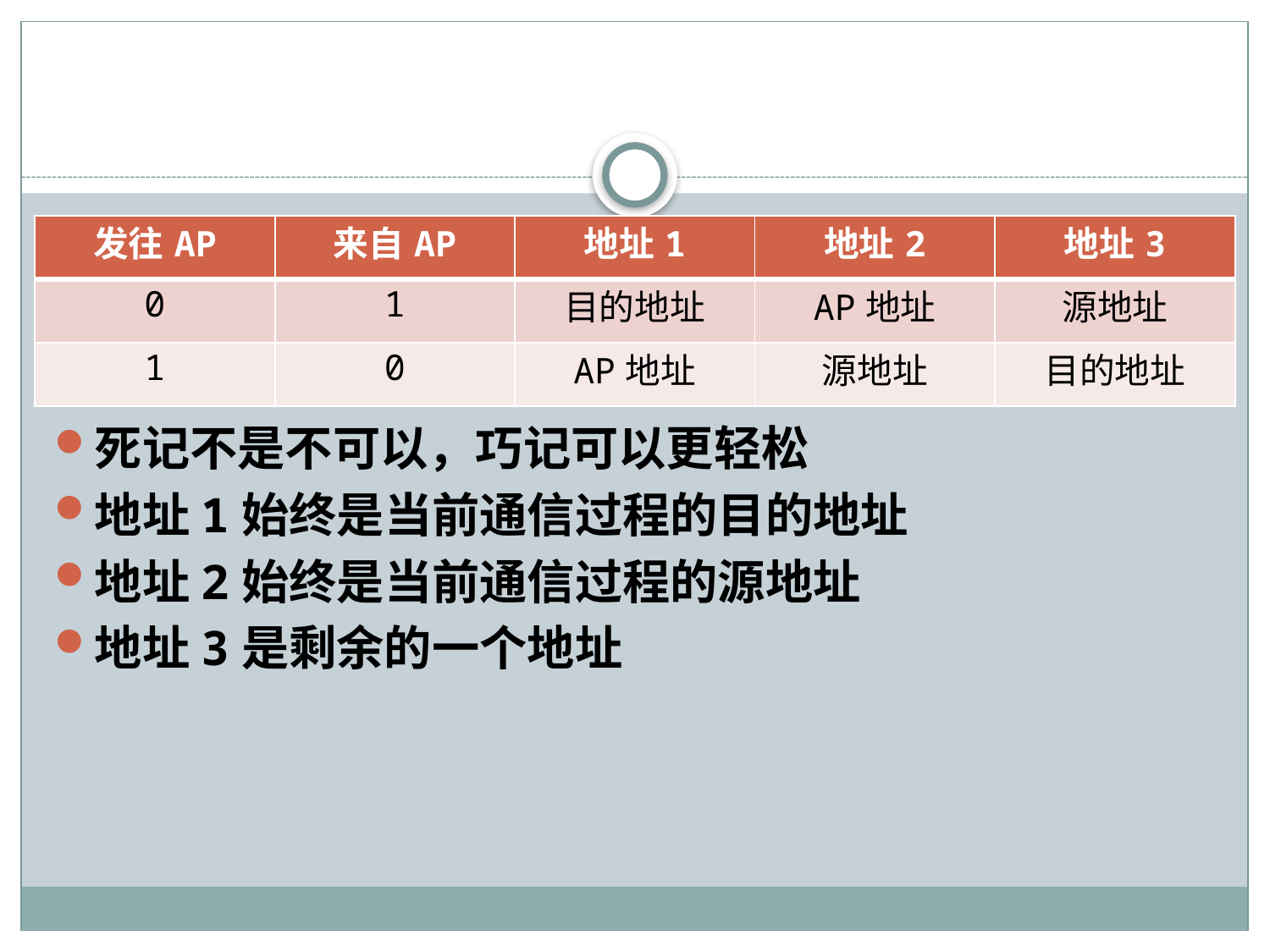

#

死记不是不可以，巧记可以更轻松
地址1始终是当前通信过程的目的地址
地址2始终是当前通信过程的源地址
地址3是剩余的一个地址

| 发往AP | 来自AP | 地址1 | 地址2 | 地址3 |
| --- | --- | --- | --- | --- |
| 0 | 1 | 目的地址 | AP地址 | 源地址 |
| 1 | 0 | AP地址 | 源地址 | 目的地址 |